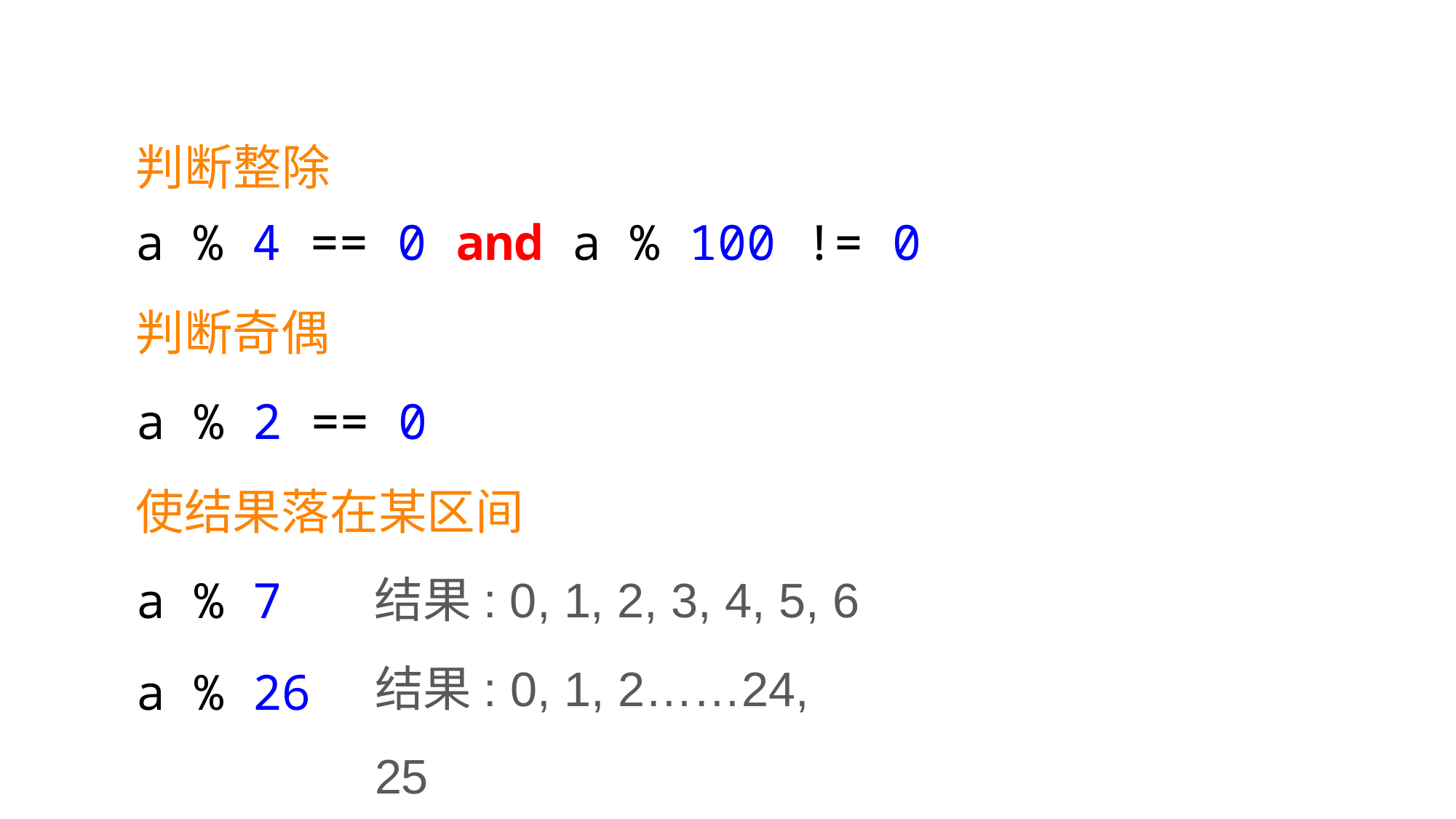

判断整除
a % 4 == 0 and a % 100 != 0
判断奇偶
a % 2 == 0

使结果落在某区间
结果: 0, 1, 2, 3, 4, 5, 6
a % 7
结果: 0, 1, 2……24, 25
a % 26